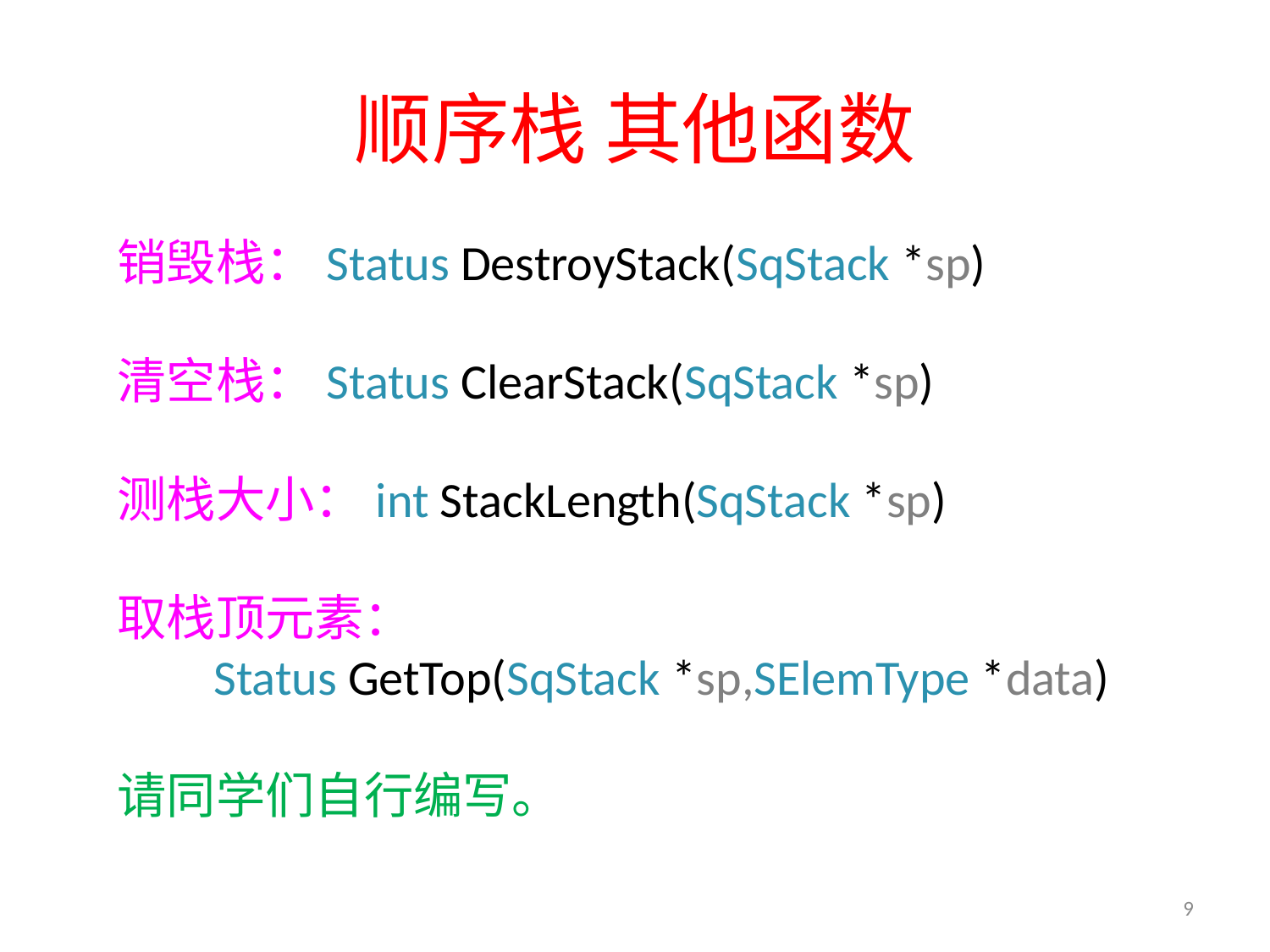

# 顺序栈 其他函数
销毁栈：Status DestroyStack(SqStack *sp)

清空栈：Status ClearStack(SqStack *sp)

测栈大小：int StackLength(SqStack *sp)

取栈顶元素：
       Status GetTop(SqStack *sp,SElemType *data)

请同学们自行编写。
9